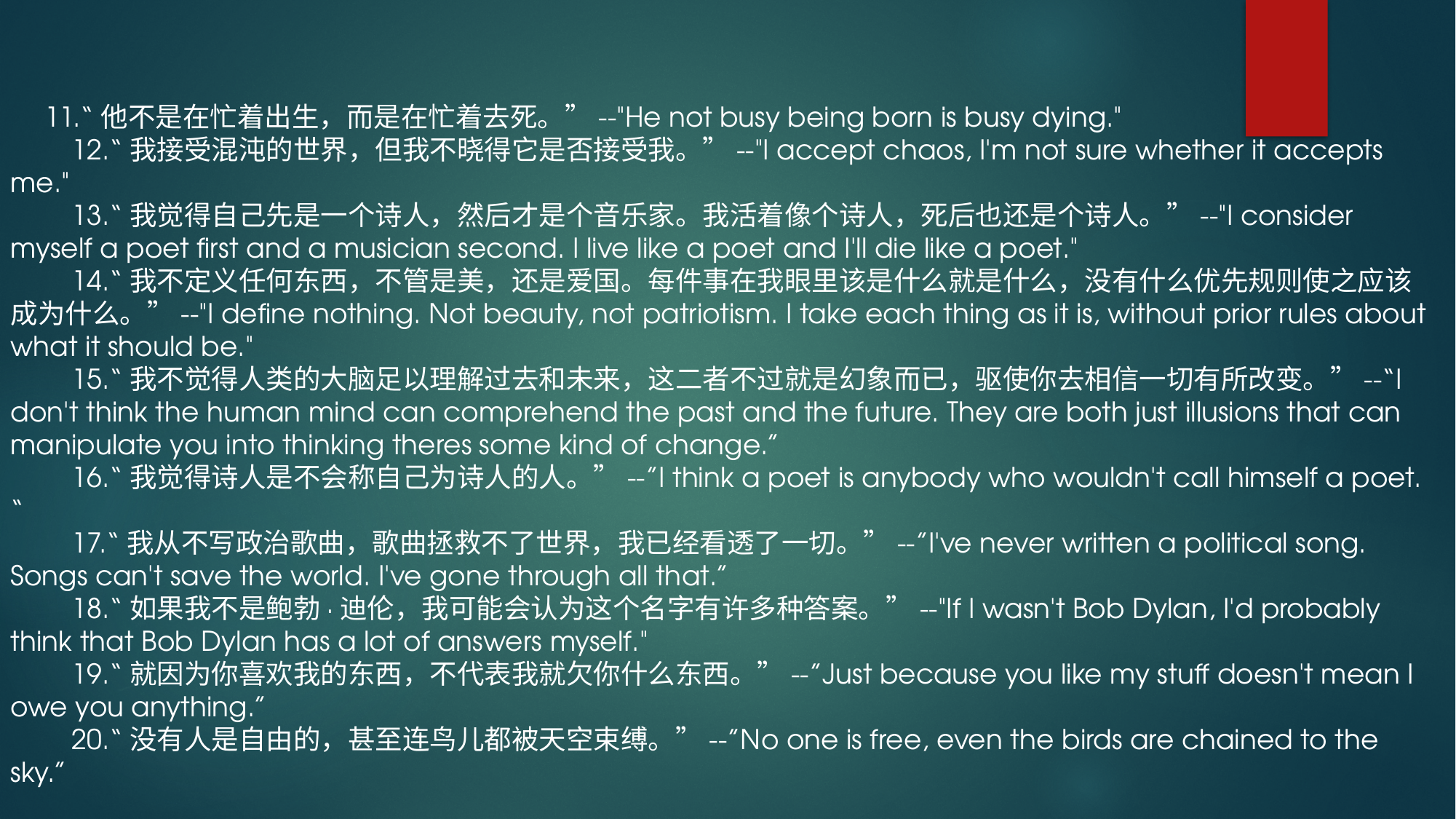

11.“他不是在忙着出生，而是在忙着去死。”--"He not busy being born is busy dying."
　　12.“我接受混沌的世界，但我不晓得它是否接受我。”--"I accept chaos, I'm not sure whether it accepts me."
　　13.“我觉得自己先是一个诗人，然后才是个音乐家。我活着像个诗人，死后也还是个诗人。”--"I consider myself a poet first and a musician second. I live like a poet and I'll die like a poet."
　　14.“我不定义任何东西，不管是美，还是爱国。每件事在我眼里该是什么就是什么，没有什么优先规则使之应该成为什么。”--"I define nothing. Not beauty, not patriotism. I take each thing as it is, without prior rules about what it should be."
　　15.“我不觉得人类的大脑足以理解过去和未来，这二者不过就是幻象而已，驱使你去相信一切有所改变。”--“I don't think the human mind can comprehend the past and the future. They are both just illusions that can manipulate you into thinking theres some kind of change.”
　　16.“我觉得诗人是不会称自己为诗人的人。”--”I think a poet is anybody who wouldn't call himself a poet. “
　　17.“我从不写政治歌曲，歌曲拯救不了世界，我已经看透了一切。”--”I've never written a political song. Songs can't save the world. I've gone through all that.”
　　18.“如果我不是鲍勃·迪伦，我可能会认为这个名字有许多种答案。”--"If I wasn't Bob Dylan, I'd probably think that Bob Dylan has a lot of answers myself."
　　19.“就因为你喜欢我的东西，不代表我就欠你什么东西。”--”Just because you like my stuff doesn't mean I owe you anything.”
　　20.“没有人是自由的，甚至连鸟儿都被天空束缚。”--”No one is free, even the birds are chained to the sky.”